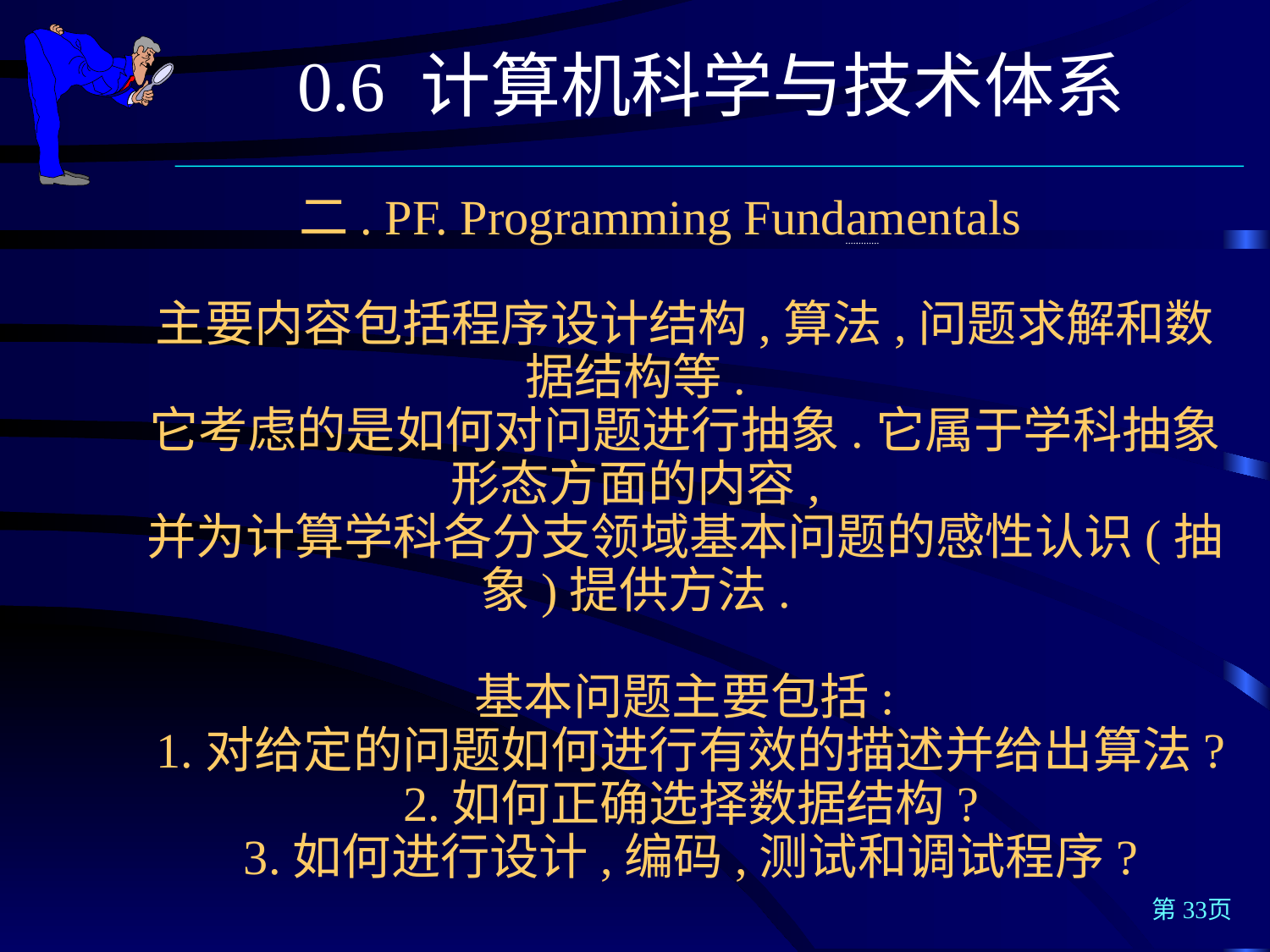

0.6 计算机科学与技术体系
　二. PF. Programming Fundamentals
　　
　　主要内容包括程序设计结构,算法,问题求解和数据结构等.
　　它考虑的是如何对问题进行抽象.它属于学科抽象形态方面的内容,
　　并为计算学科各分支领域基本问题的感性认识(抽象)提供方法.
　　
　　基本问题主要包括:
　　1.对给定的问题如何进行有效的描述并给出算法?
　　2.如何正确选择数据结构?
　　3.如何进行设计,编码,测试和调试程序?

第33页